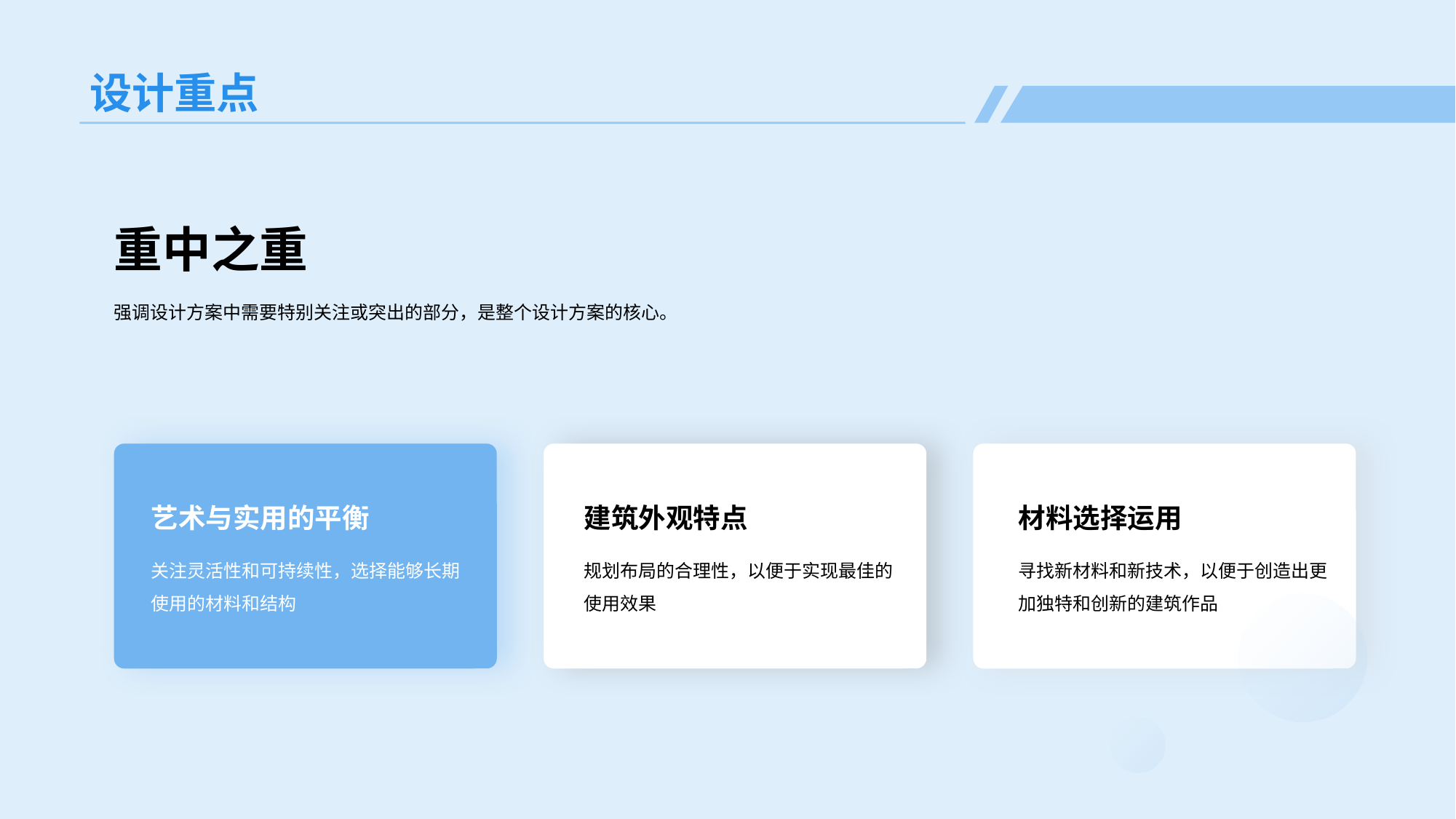

# 设计重点
重中之重
强调设计方案中需要特别关注或突出的部分，是整个设计方案的核心。

艺术与实用的平衡
关注灵活性和可持续性，选择能够长期使用的材料和结构

建筑外观特点
规划布局的合理性，以便于实现最佳的使用效果

材料选择运用
寻找新材料和新技术，以便于创造出更加独特和创新的建筑作品